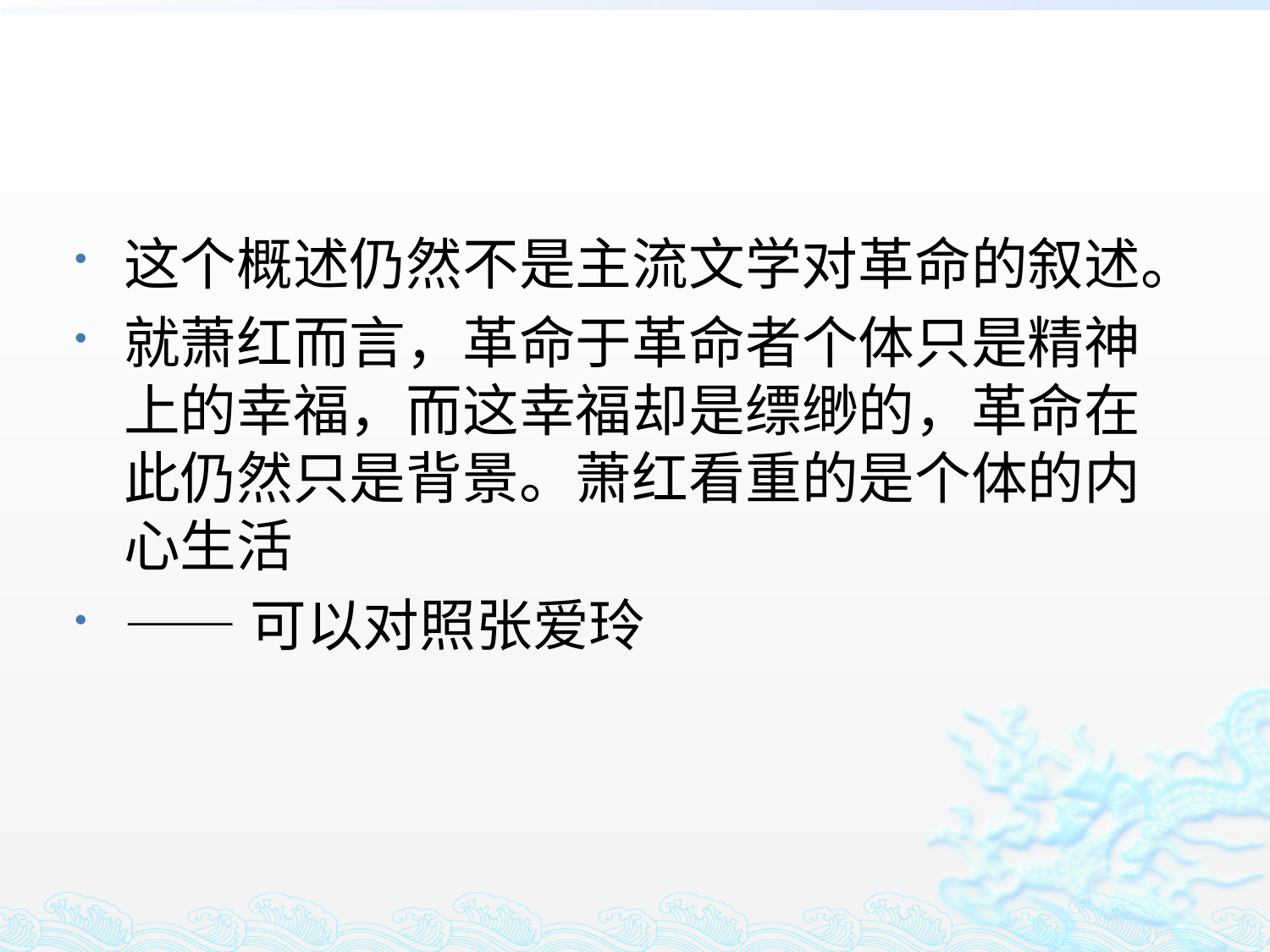

#
这个概述仍然不是主流文学对革命的叙述。
就萧红而言，革命于革命者个体只是精神上的幸福，而这幸福却是缥缈的，革命在此仍然只是背景。萧红看重的是个体的内心生活
——可以对照张爱玲